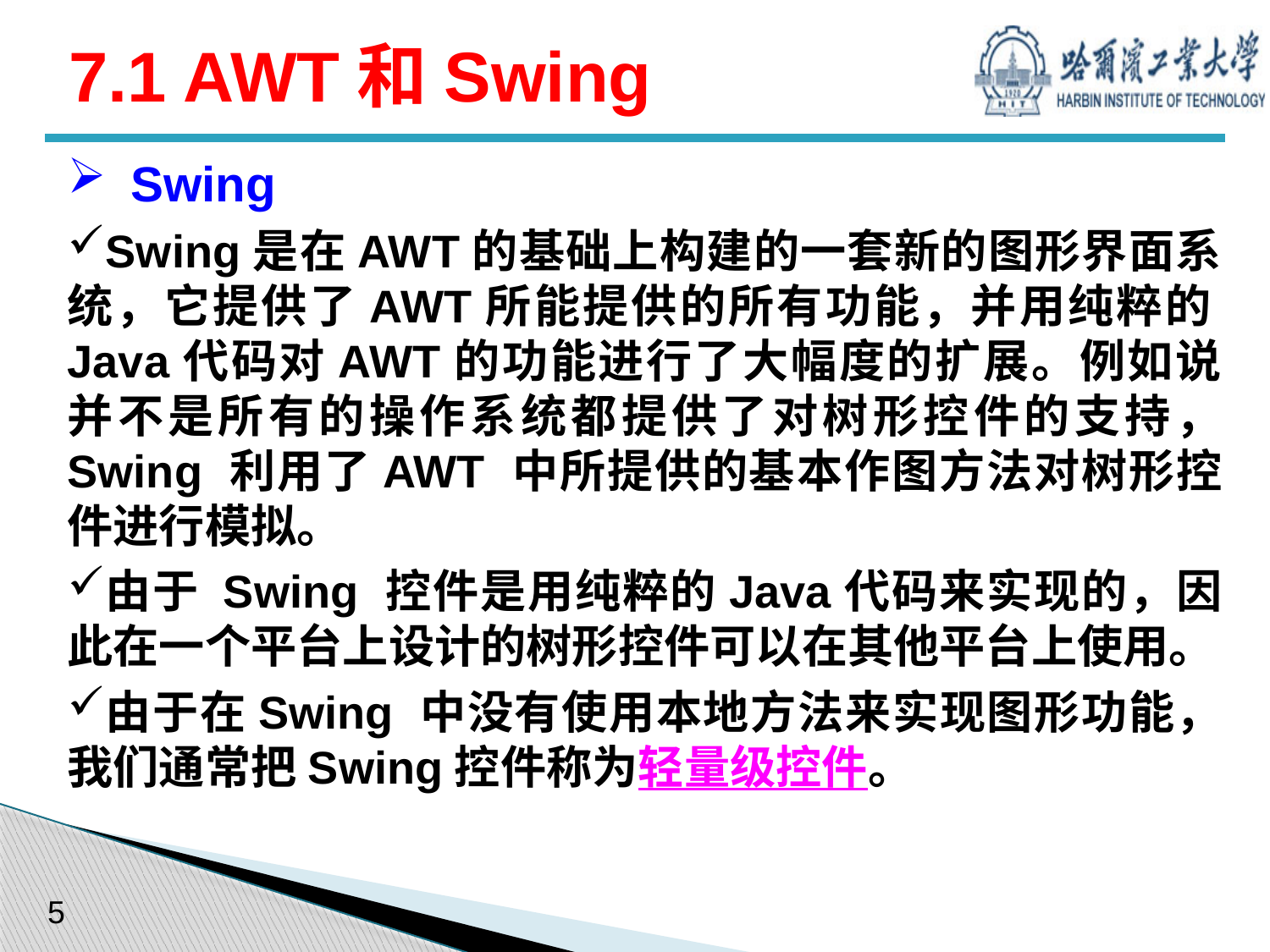

# 7.1 AWT和Swing
Swing
Swing是在AWT的基础上构建的一套新的图形界面系统，它提供了AWT所能提供的所有功能，并用纯粹的Java代码对AWT的功能进行了大幅度的扩展。例如说并不是所有的操作系统都提供了对树形控件的支持， Swing 利用了AWT 中所提供的基本作图方法对树形控件进行模拟。
由于 Swing 控件是用纯粹的Java代码来实现的，因此在一个平台上设计的树形控件可以在其他平台上使用。
由于在Swing 中没有使用本地方法来实现图形功能，我们通常把Swing控件称为轻量级控件。